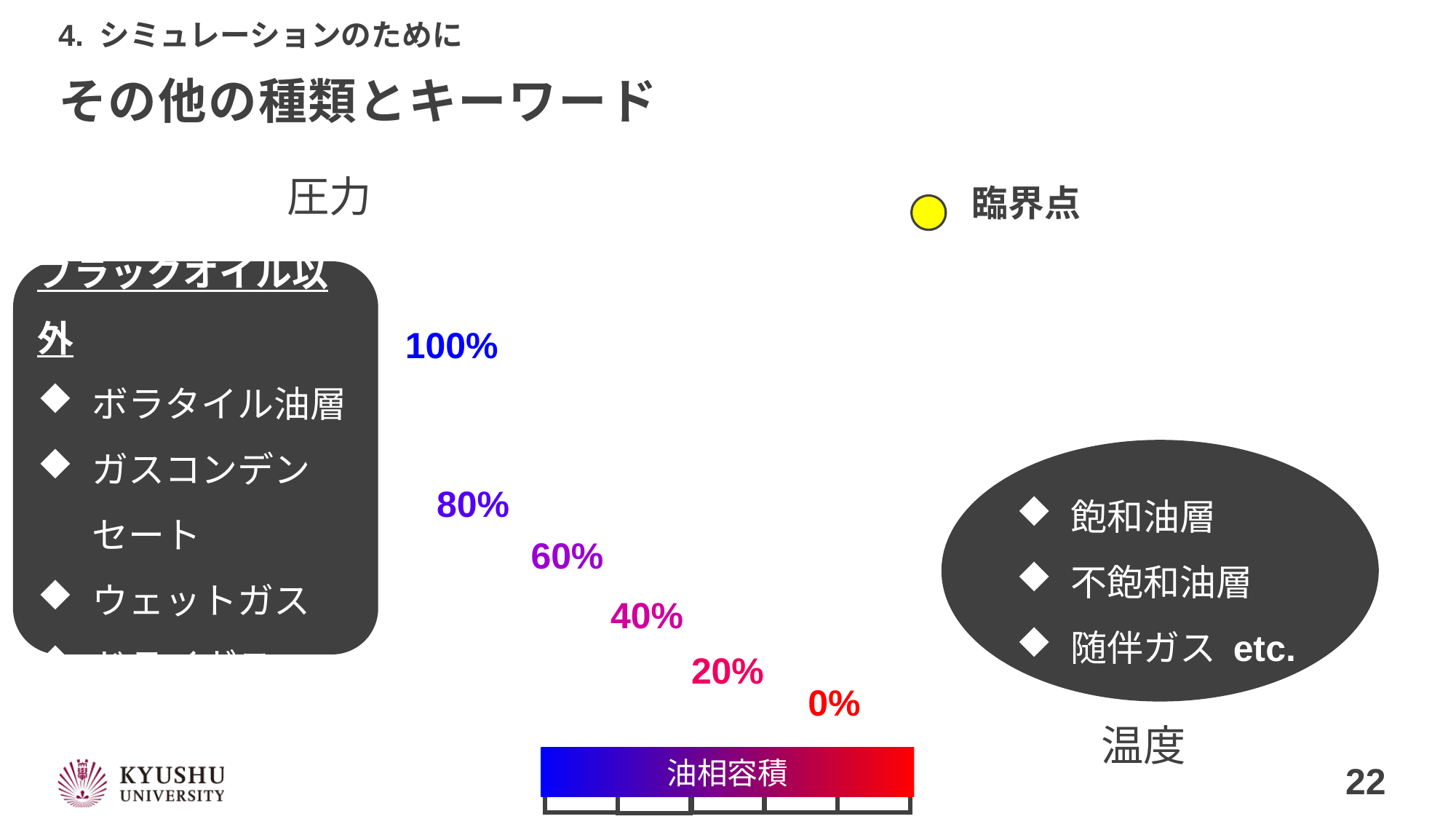

4. シミュレーションのために
# その他の種類とキーワード
圧力
臨界点

100%
80%
60%
40%
20%
0%
温度
油相容積

ブラックオイル以外
ボラタイル油層
ガスコンデンセート
ウェットガス
ドライガス
飽和油層
不飽和油層
随伴ガス etc.